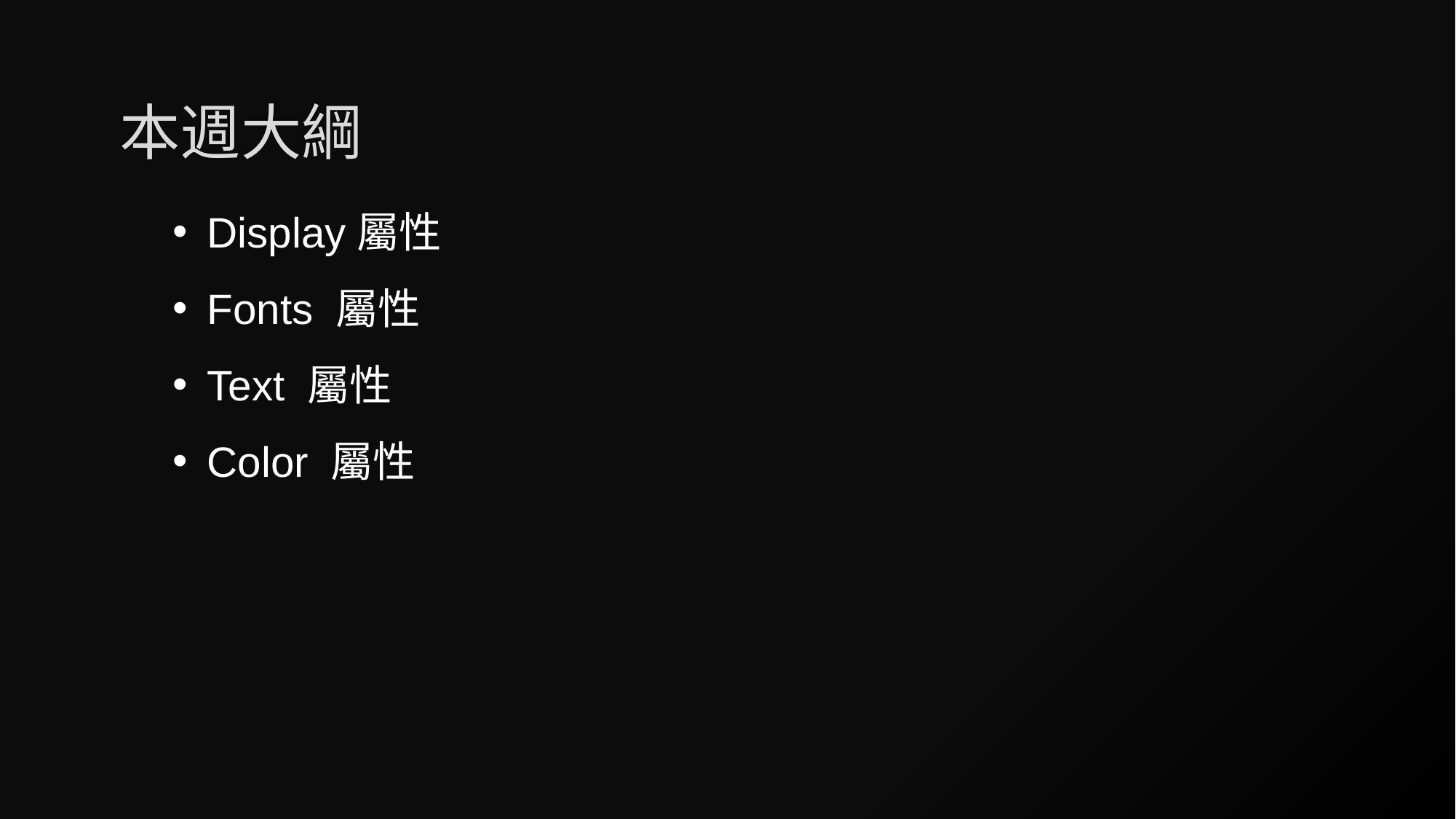

# 本週大綱
Display屬性
Fonts 屬性
Text 屬性
Color 屬性